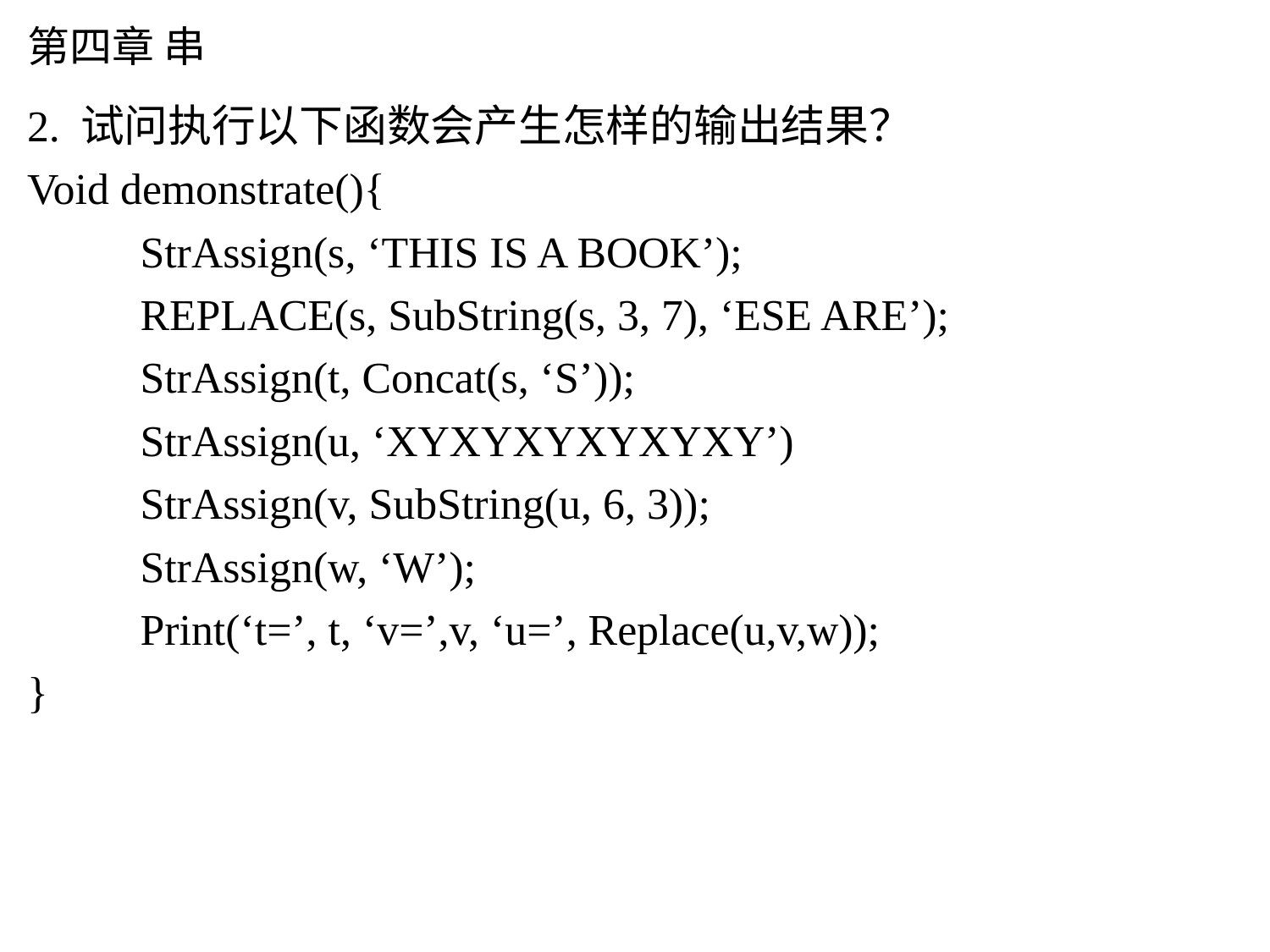

# 第四章 串
2. 试问执行以下函数会产生怎样的输出结果？
Void demonstrate(){
	StrAssign(s, ‘THIS IS A BOOK’);
	REPLACE(s, SubString(s, 3, 7), ‘ESE ARE’);
	StrAssign(t, Concat(s, ‘S’));
	StrAssign(u, ‘XYXYXYXYXYXY’)
	StrAssign(v, SubString(u, 6, 3));
	StrAssign(w, ‘W’);
	Print(‘t=’, t, ‘v=’,v, ‘u=’, Replace(u,v,w));
}
s = ‘THIS IS A BOOK’(1),  s=‘THESE ARE BOOK’(2),
t = ‘THESE ARE BOOKS’, u = ‘XYXYXYXYXYXY’,
v = ‘YXY’, w = ‘W’, u = ‘XWXWXW’.